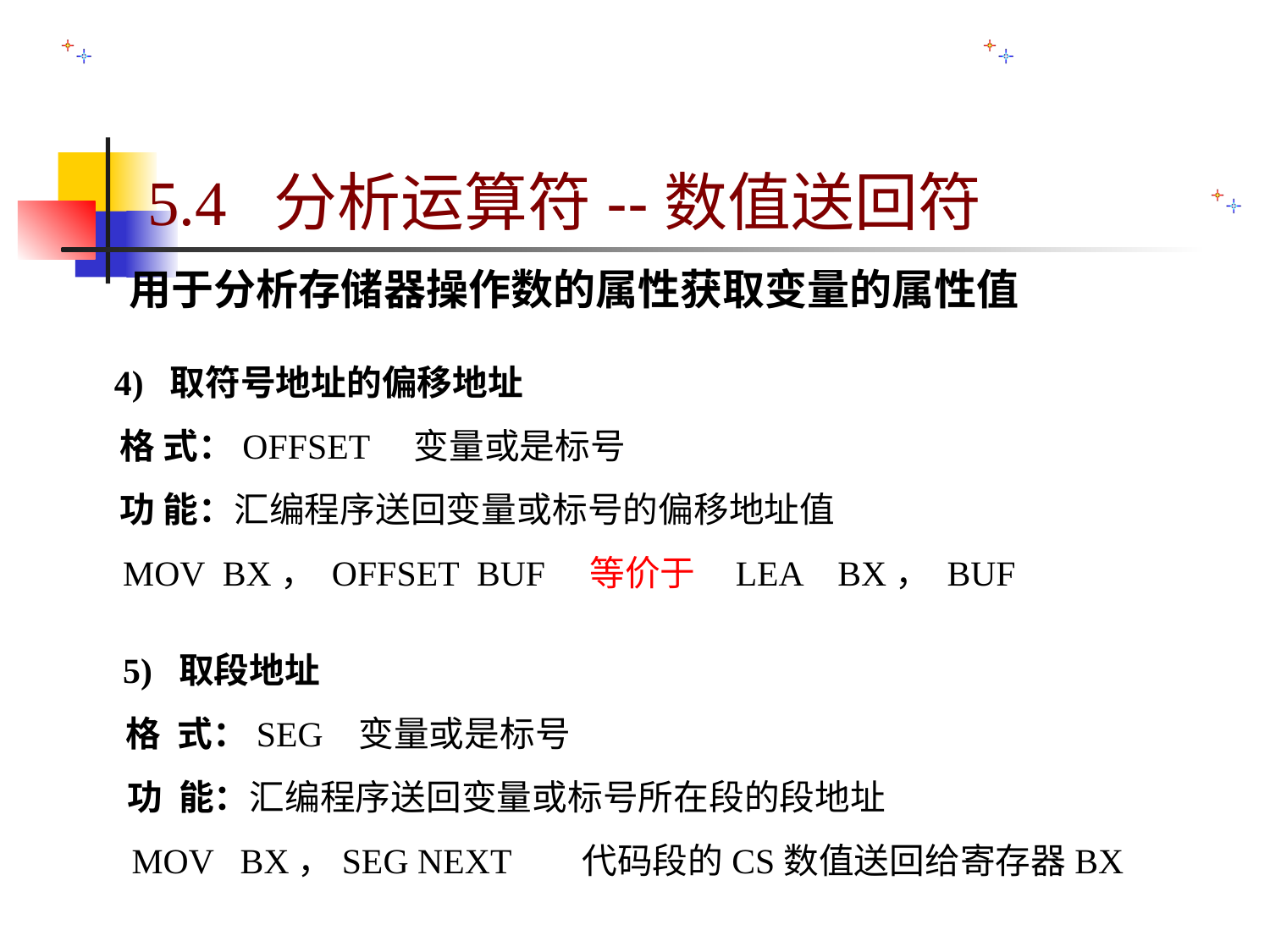

# 5.4  分析运算符--数值送回符
 用于分析存储器操作数的属性获取变量的属性值
   4)  取符号地址的偏移地址
   格 式：OFFSET    变量或是标号
   功 能：汇编程序送回变量或标号的偏移地址值
    MOV  BX， OFFSET  BUF    等价于    LEA    BX， BUF

    5)  取段地址
     格  式：SEG   变量或是标号
    功  能：汇编程序送回变量或标号所在段的段地址
     MOV   BX，SEG NEXT       代码段的CS数值送回给寄存器BX